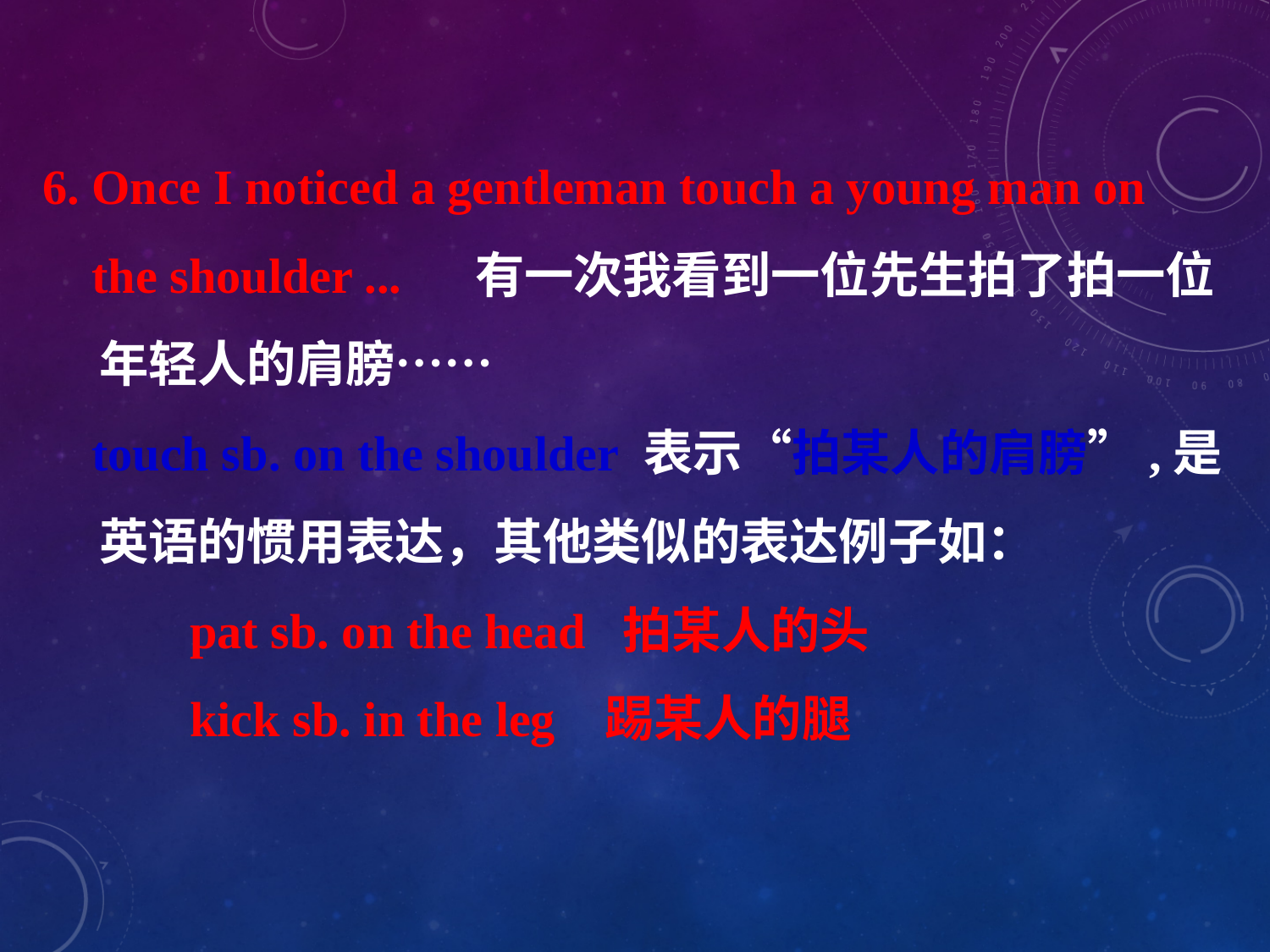

6. Once I noticed a gentleman touch a young man on
    the shoulder ...     有一次我看到一位先生拍了拍一位
    年轻人的肩膀……
    touch sb. on the shoulder 表示“拍某人的肩膀”,是
    英语的惯用表达，其他类似的表达例子如：
            pat sb. on the head  拍某人的头
            kick sb. in the leg   踢某人的腿